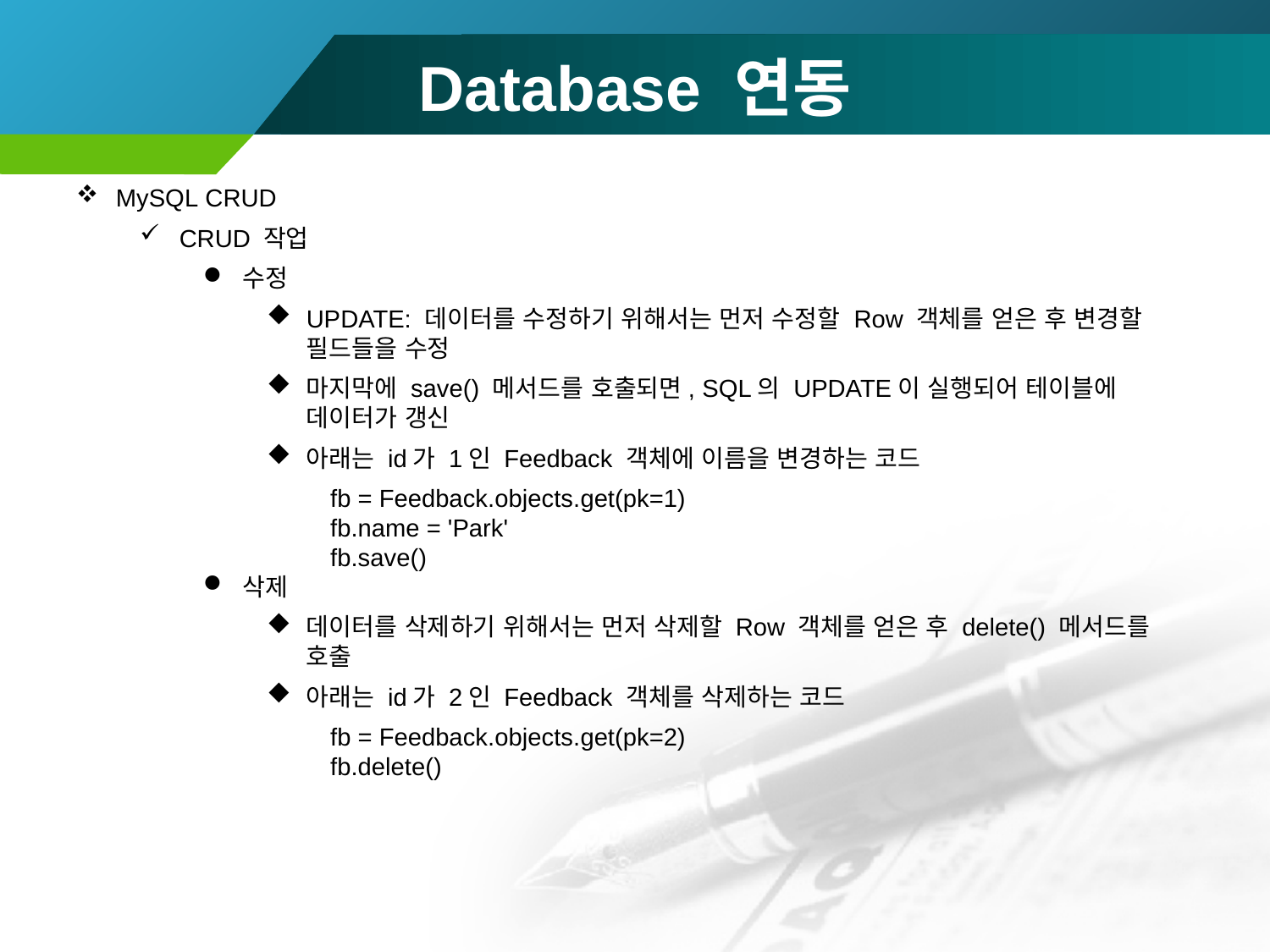

# Database 연동
MySQL CRUD
CRUD 작업
수정
UPDATE: 데이터를 수정하기 위해서는 먼저 수정할 Row 객체를 얻은 후 변경할 필드들을 수정
마지막에 save() 메서드를 호출되면, SQL의 UPDATE이 실행되어 테이블에 데이터가 갱신
아래는 id가 1인 Feedback 객체에 이름을 변경하는 코드
fb = Feedback.objects.get(pk=1)
fb.name = 'Park'
fb.save()
삭제
데이터를 삭제하기 위해서는 먼저 삭제할 Row 객체를 얻은 후 delete() 메서드를 호출
아래는 id가 2인 Feedback 객체를 삭제하는 코드
fb = Feedback.objects.get(pk=2)
fb.delete()